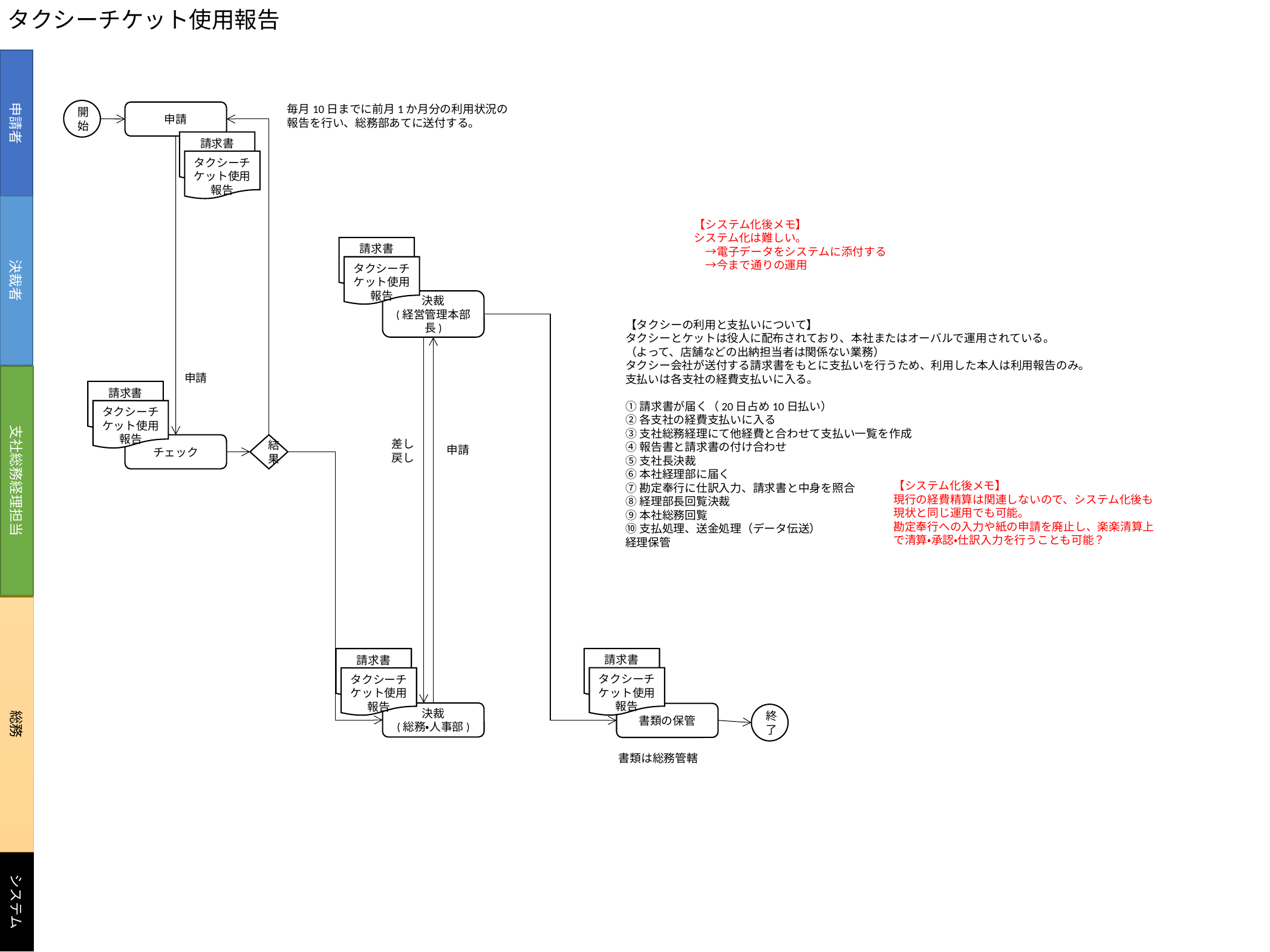

タクシーチケット使用報告
申請者
毎月10日までに前月1か月分の利用状況の報告を行い、総務部あてに送付する。
開始
申請
請求書
タクシーチケット使用報告
決裁者
【システム化後メモ】
システム化は難しい。
　→電子データをシステムに添付する
　→今まで通りの運用
請求書
タクシーチケット使用報告
決裁
(経営管理本部長)
【タクシーの利用と支払いについて】
タクシーとケットは役人に配布されており、本社またはオーバルで運用されている。
（よって、店舗などの出納担当者は関係ない業務）
タクシー会社が送付する請求書をもとに支払いを行うため、利用した本人は利用報告のみ。
支払いは各支社の経費支払いに入る。

①請求書が届く（20日占め10日払い）
②各支社の経費支払いに入る
③支社総務経理にて他経費と合わせて支払い一覧を作成
④報告書と請求書の付け合わせ
⑤支社長決裁
⑥本社経理部に届く
⑦勘定奉行に仕訳入力、請求書と中身を照合
⑧経理部長回覧決裁
⑨本社総務回覧
⑩支払処理、送金処理（データ伝送）
経理保管
支社総務経理担当
申請
請求書
タクシーチケット使用報告
差し戻し
チェック
結果
申請
【システム化後メモ】
現行の経費精算は関連しないので、システム化後も現状と同じ運用でも可能。
勘定奉行への入力や紙の申請を廃止し、楽楽清算上で清算・承認・仕訳入力を行うことも可能？
総務
請求書
請求書
タクシーチケット使用報告
タクシーチケット使用報告
決裁
(総務・人事部)
書類の保管
終了
書類は総務管轄
システム